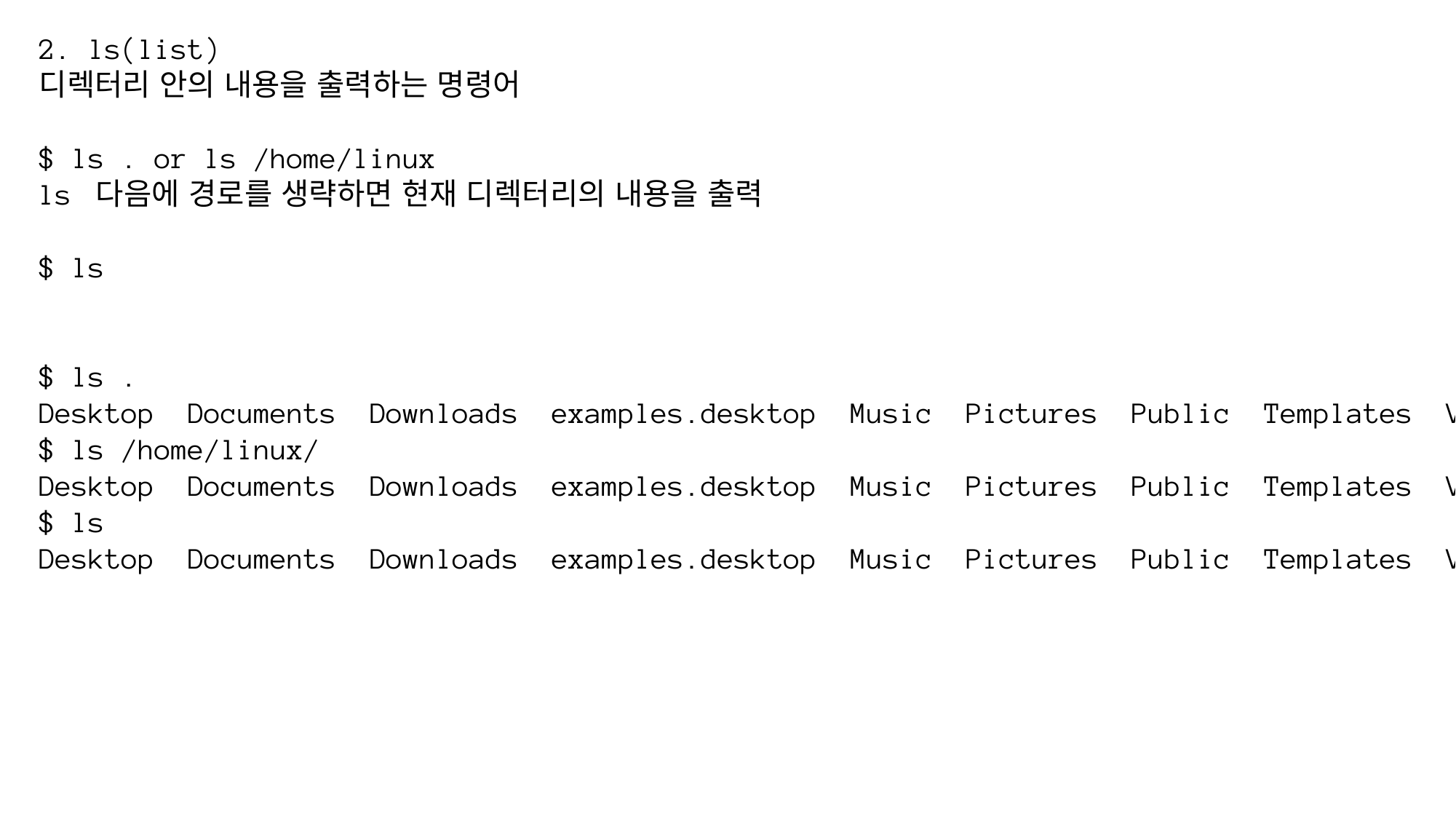

2. ls(list)
디렉터리 안의 내용을 출력하는 명령어

$ ls . or ls /home/linux
ls 다음에 경로를 생략하면 현재 디렉터리의 내용을 출력

$ ls

$ ls .
Desktop  Documents  Downloads  examples.desktop  Music  Pictures  Public  Templates  Videos
$ ls /home/linux/
Desktop  Documents  Downloads  examples.desktop  Music  Pictures  Public  Templates  Videos
$ ls
Desktop  Documents  Downloads  examples.desktop  Music  Pictures  Public  Templates  Videos